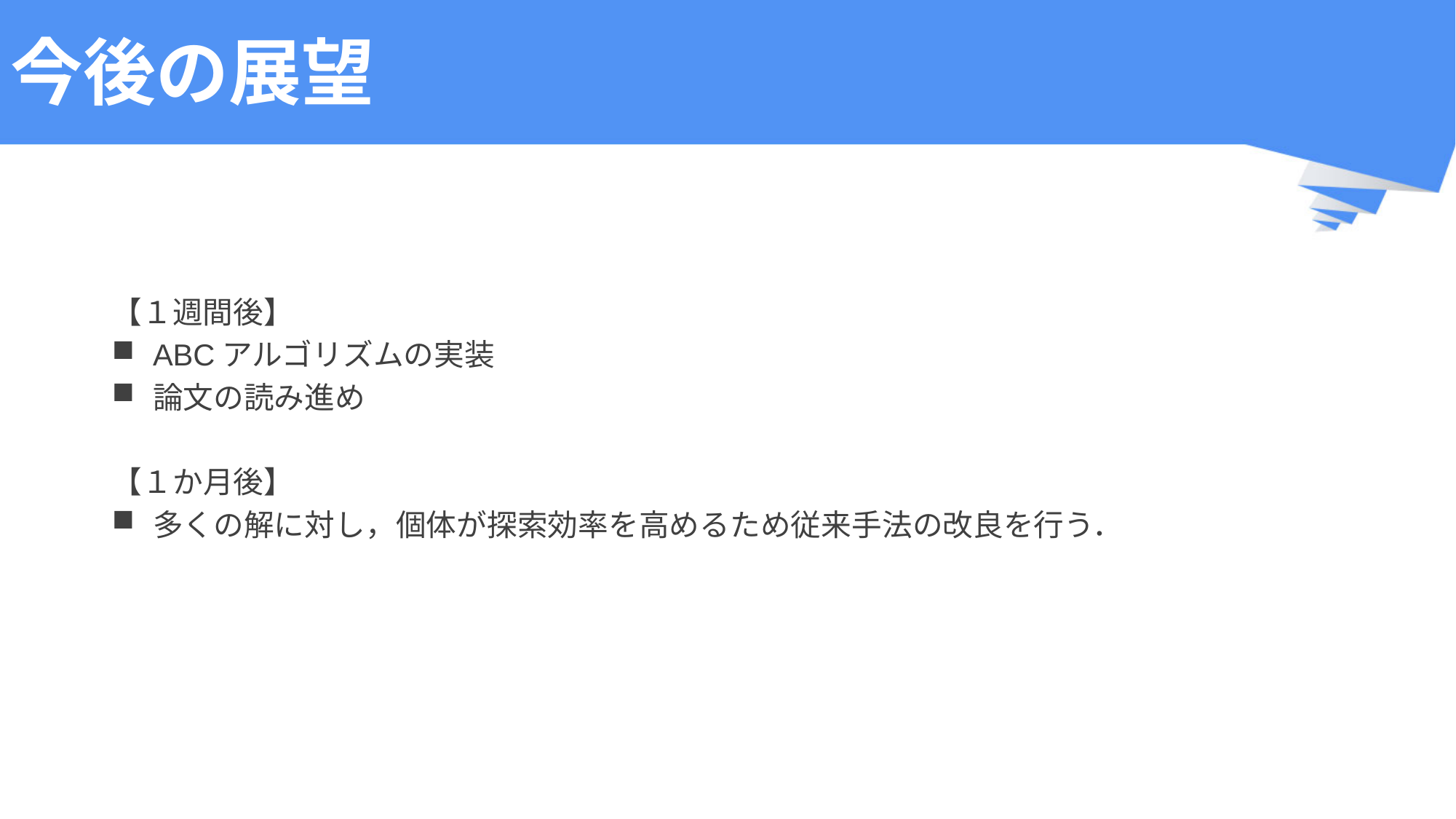

# 今後の展望

【１週間後】
ABCアルゴリズムの実装
論文の読み進め

【１か月後】
多くの解に対し，個体が探索効率を高めるため従来手法の改良を行う．